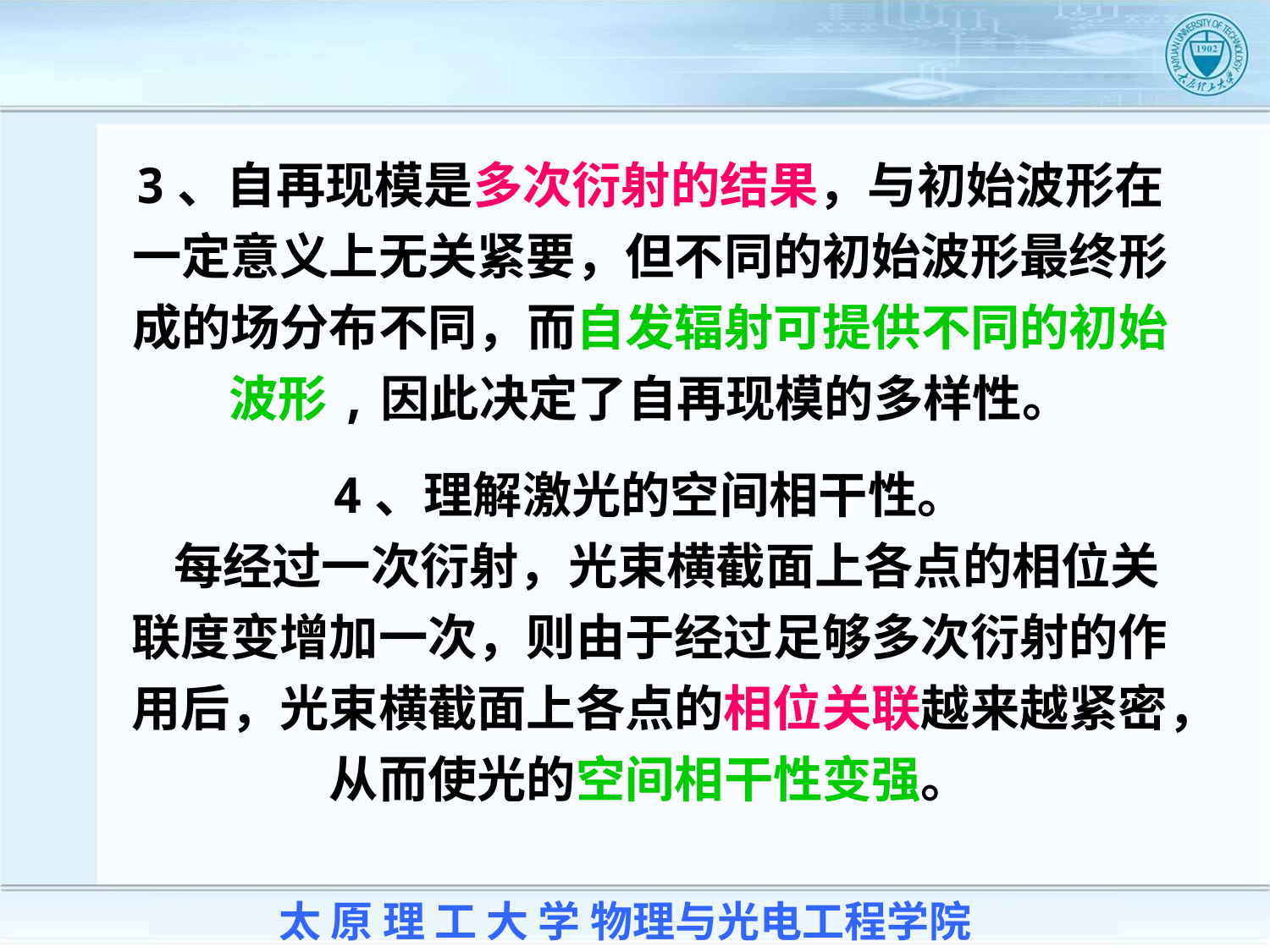

3、自再现模是多次衍射的结果，与初始波形在一定意义上无关紧要，但不同的初始波形最终形成的场分布不同，而自发辐射可提供不同的初始波形,因此决定了自再现模的多样性。
4、理解激光的空间相干性。
  每经过一次衍射，光束横截面上各点的相位关联度变增加一次，则由于经过足够多次衍射的作用后，光束横截面上各点的相位关联越来越紧密，从而使光的空间相干性变强。